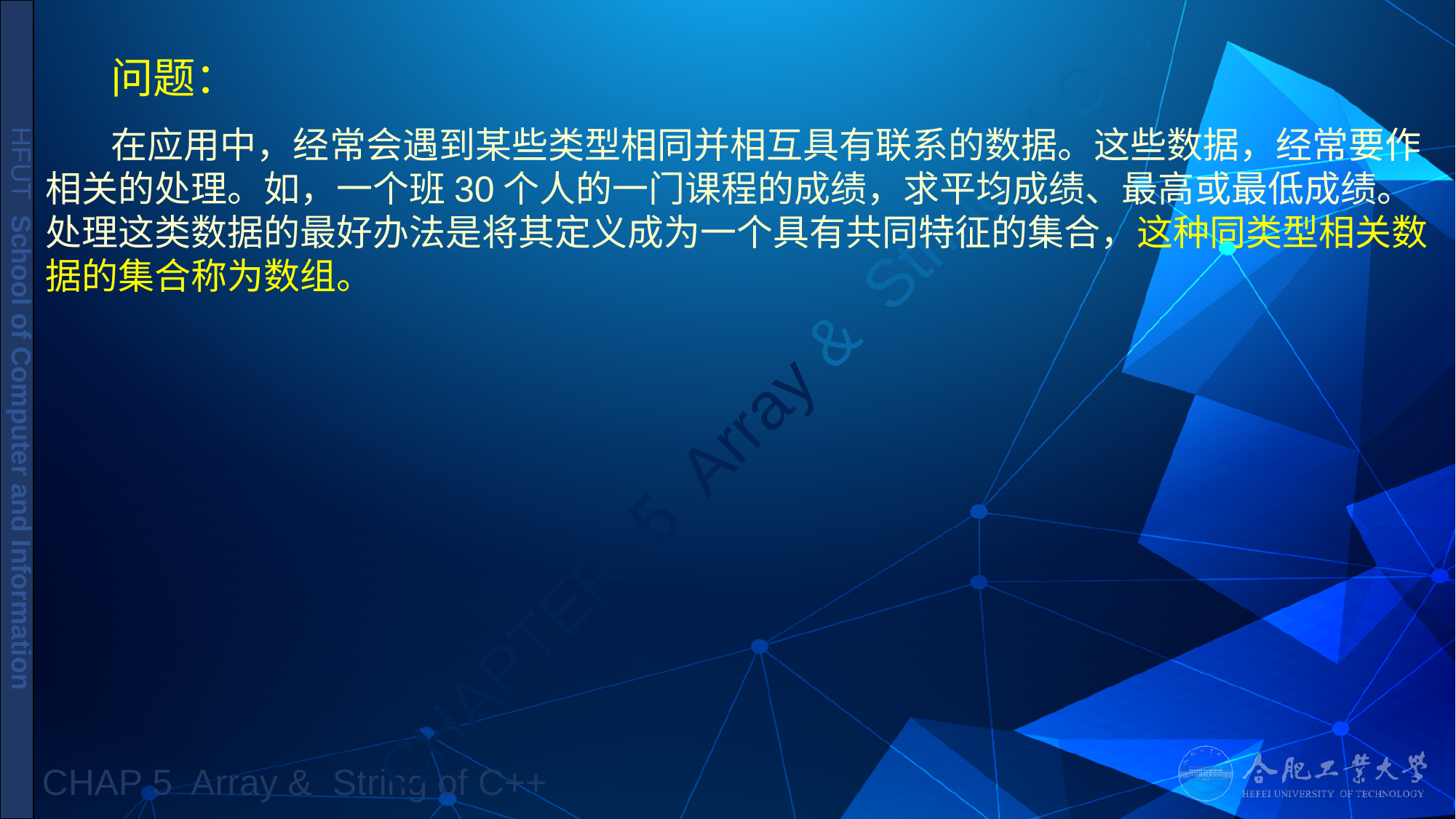

# 问题：
       在应用中，经常会遇到某些类型相同并相互具有联系的数据。这些数据，经常要作相关的处理。如，一个班30个人的一门课程的成绩，求平均成绩、最高或最低成绩。处理这类数据的最好办法是将其定义成为一个具有共同特征的集合，这种同类型相关数据的集合称为数组。